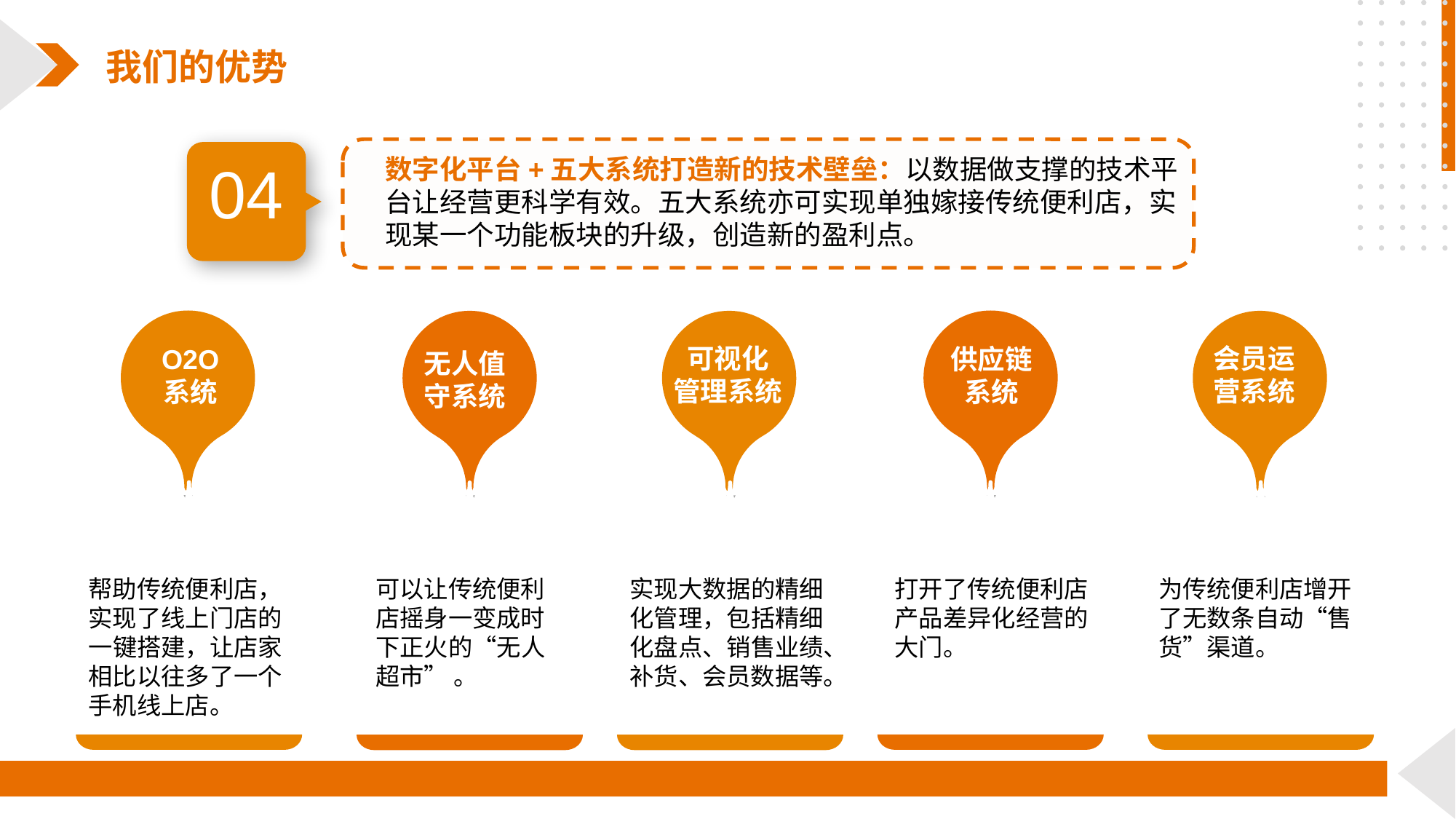

我们的优势

04
数字化平台+五大系统打造新的技术壁垒：以数据做支撑的技术平台让经营更科学有效。五大系统亦可实现单独嫁接传统便利店，实现某一个功能板块的升级，创造新的盈利点。

会员运营系统
可视化
管理系统
O2O
系统
供应链系统
无人值守系统

帮助传统便利店，实现了线上门店的一键搭建，让店家相比以往多了一个手机线上店。
可以让传统便利店摇身一变成时下正火的“无人超市” 。
实现大数据的精细化管理，包括精细化盘点、销售业绩、补货、会员数据等。
打开了传统便利店产品差异化经营的大门。
为传统便利店增开了无数条自动“售货”渠道。